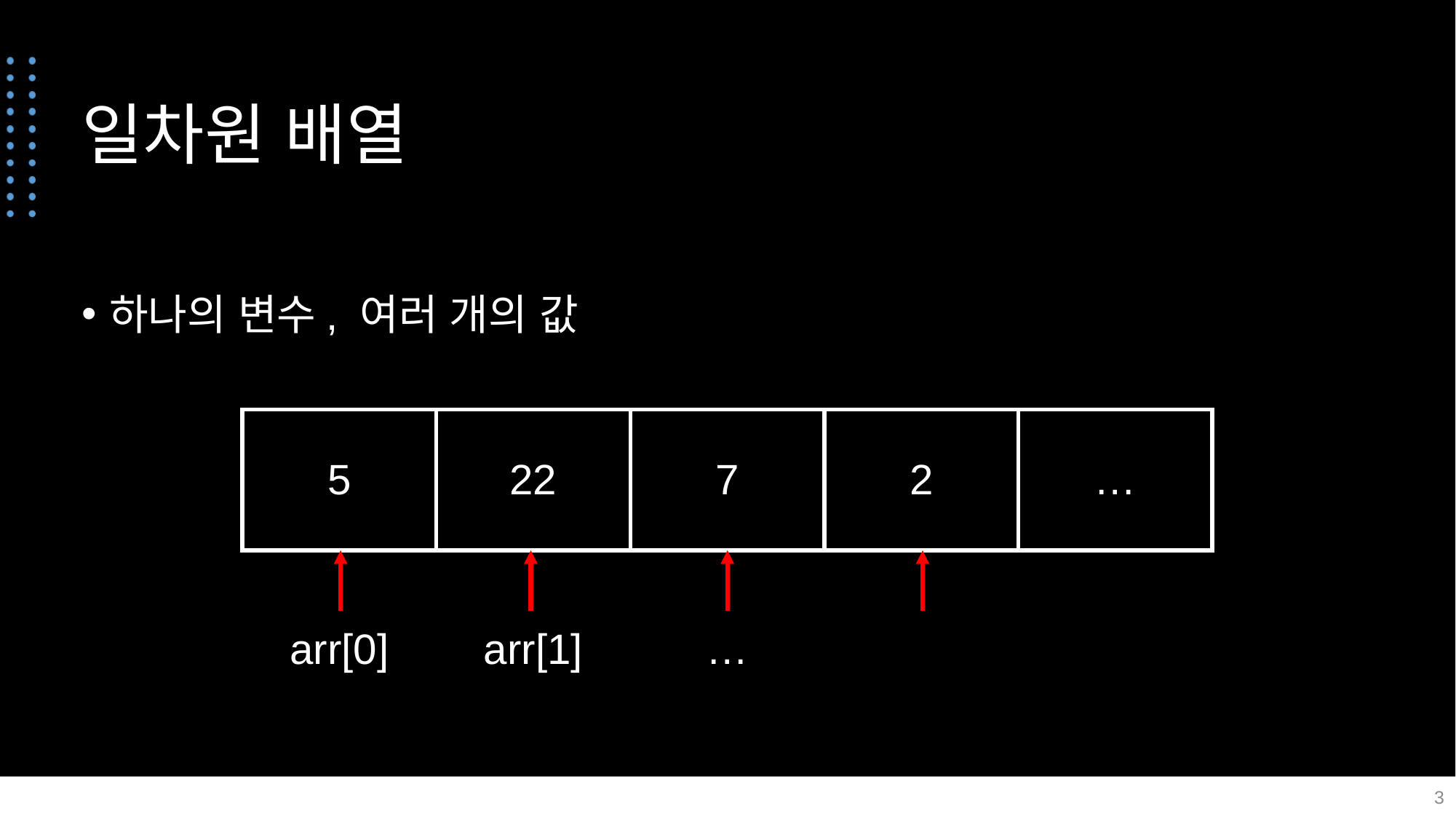

# 일차원 배열
하나의 변수, 여러 개의 값
| 5 | 22 | 7 | 2 | … |
| --- | --- | --- | --- | --- |
| arr[0] | arr[1] | … |  |  |
| --- | --- | --- | --- | --- |
3